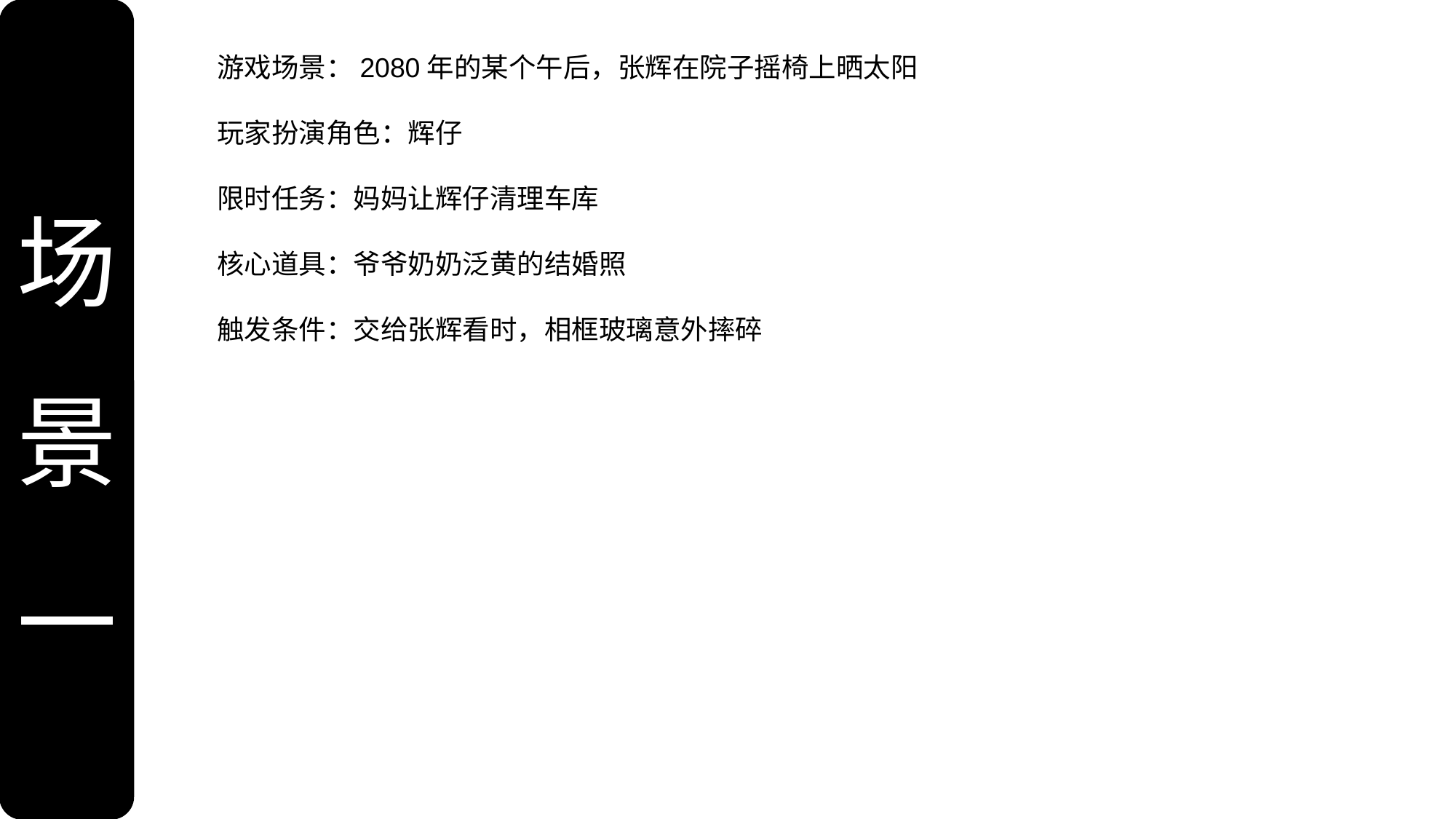

场景
一

游戏场景：2080年的某个午后，张辉在院子摇椅上晒太阳

玩家扮演角色：辉仔

限时任务：妈妈让辉仔清理车库

核心道具：爷爷奶奶泛黄的结婚照

触发条件：交给张辉看时，相框玻璃意外摔碎